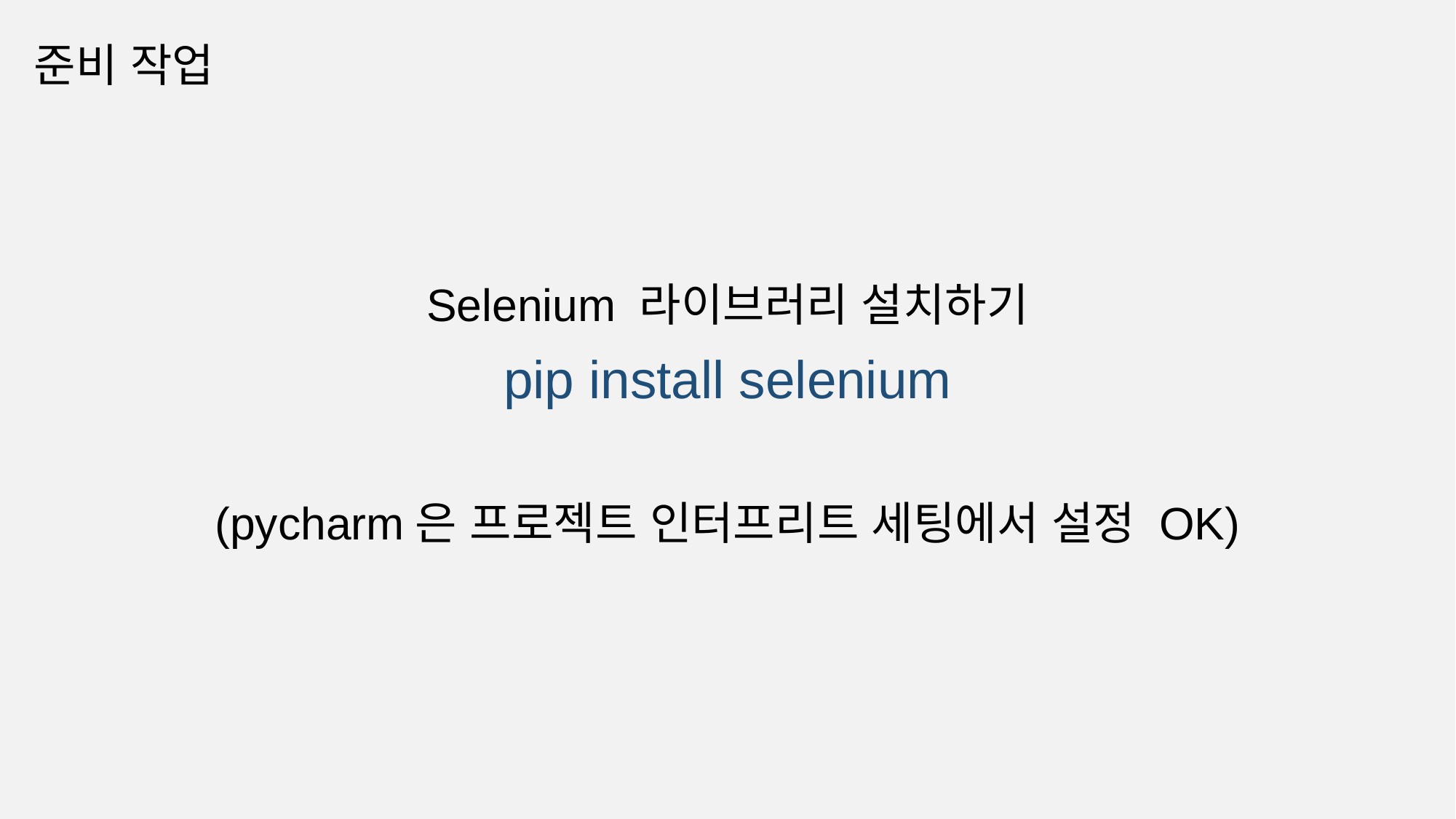

준비 작업
Selenium 라이브러리 설치하기
pip install selenium

(pycharm은 프로젝트 인터프리트 세팅에서 설정 OK)